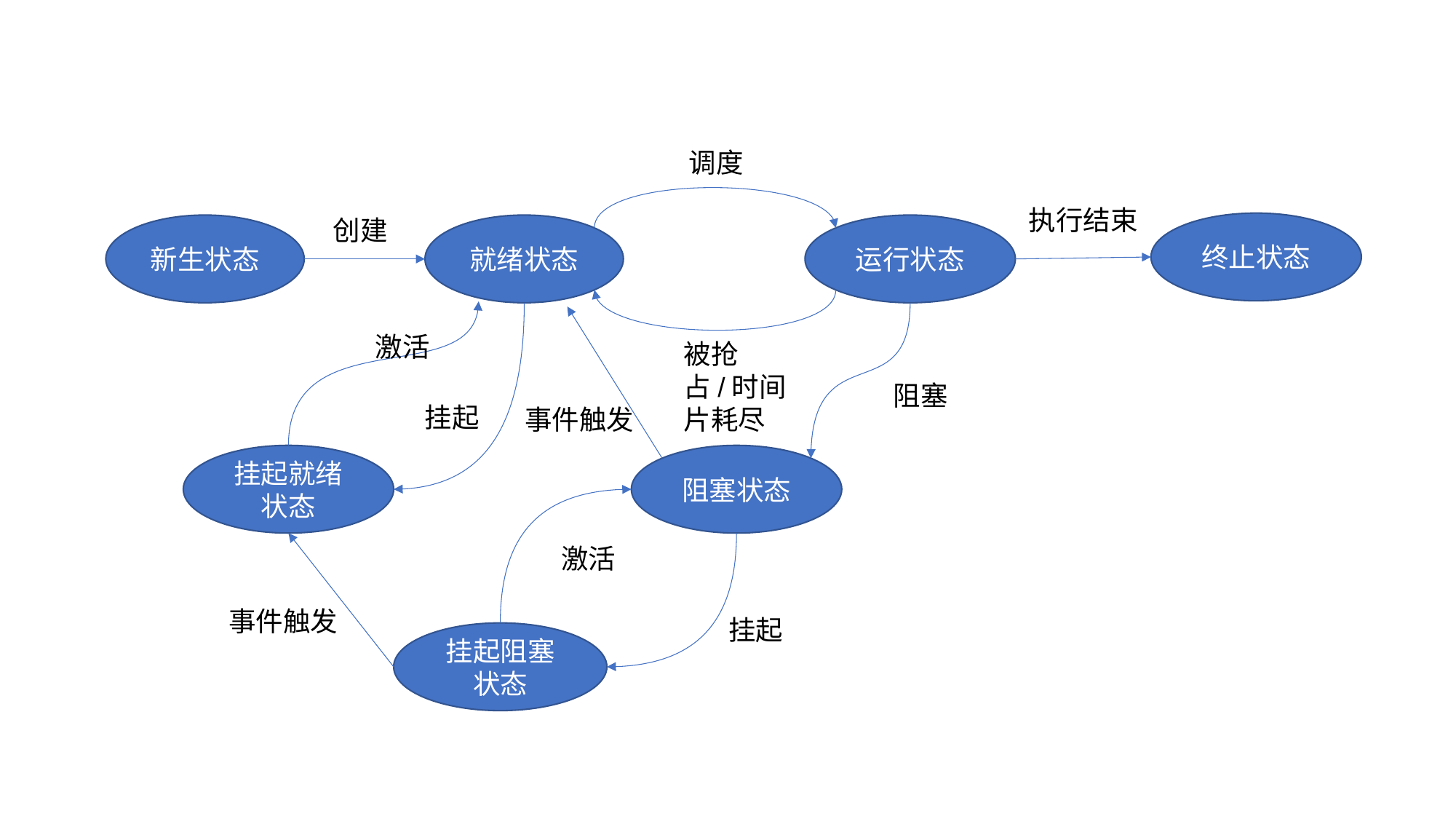

调度
执行结束
创建
终止状态
新生状态
就绪状态
运行状态
激活
被抢占/时间片耗尽
阻塞
挂起
事件触发
挂起就绪状态
阻塞状态
激活
事件触发
挂起
挂起阻塞状态